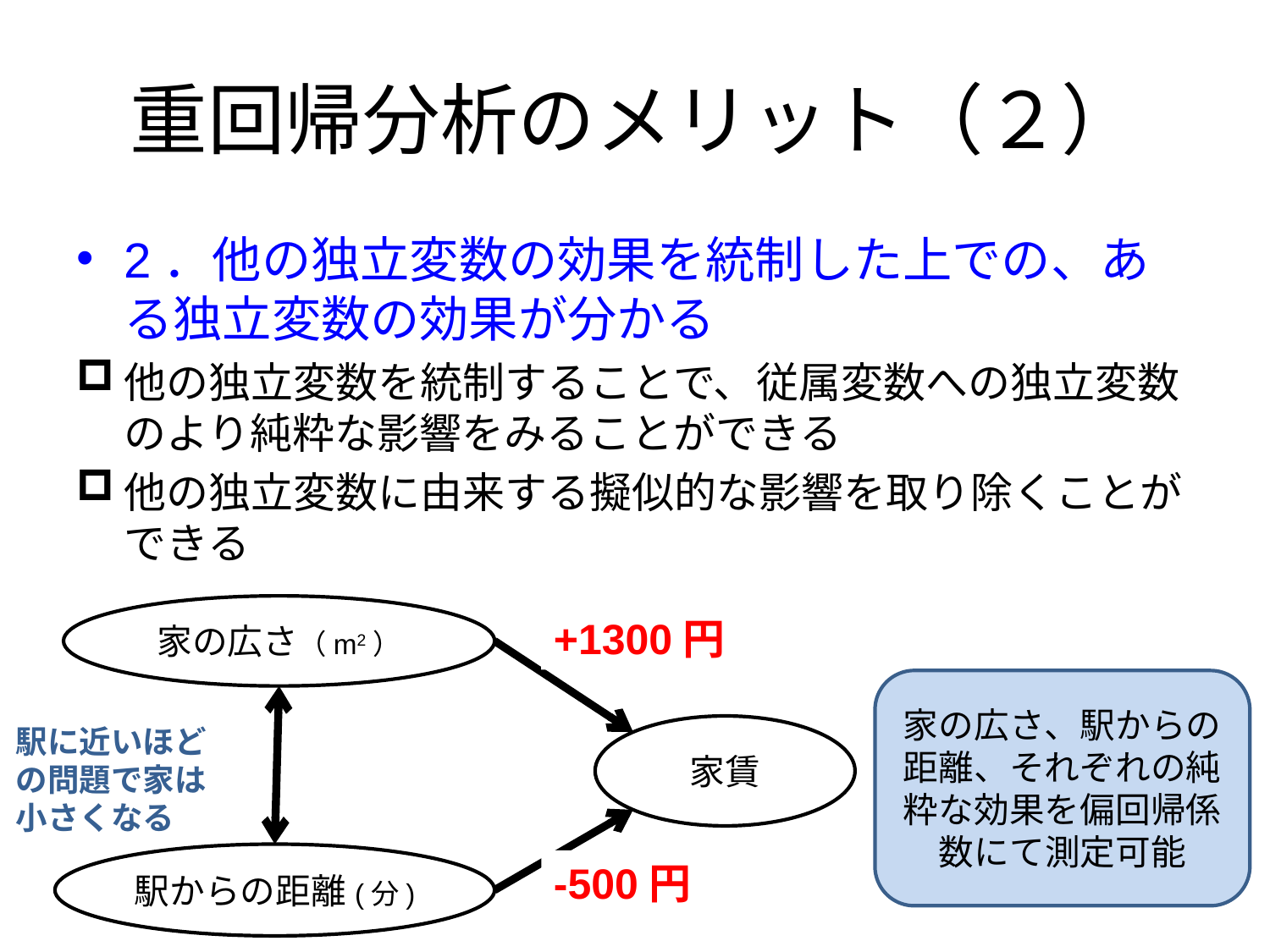

# 重回帰分析のメリット（２）
2．他の独立変数の効果を統制した上での、ある独立変数の効果が分かる
他の独立変数を統制することで、従属変数への独立変数のより純粋な影響をみることができる
他の独立変数に由来する擬似的な影響を取り除くことができる
家の広さ（m2）
+1300円
家の広さ、駅からの距離、それぞれの純粋な効果を偏回帰係数にて測定可能
駅に近いほど
の問題で家は
小さくなる
家賃
駅からの距離(分)
-500円